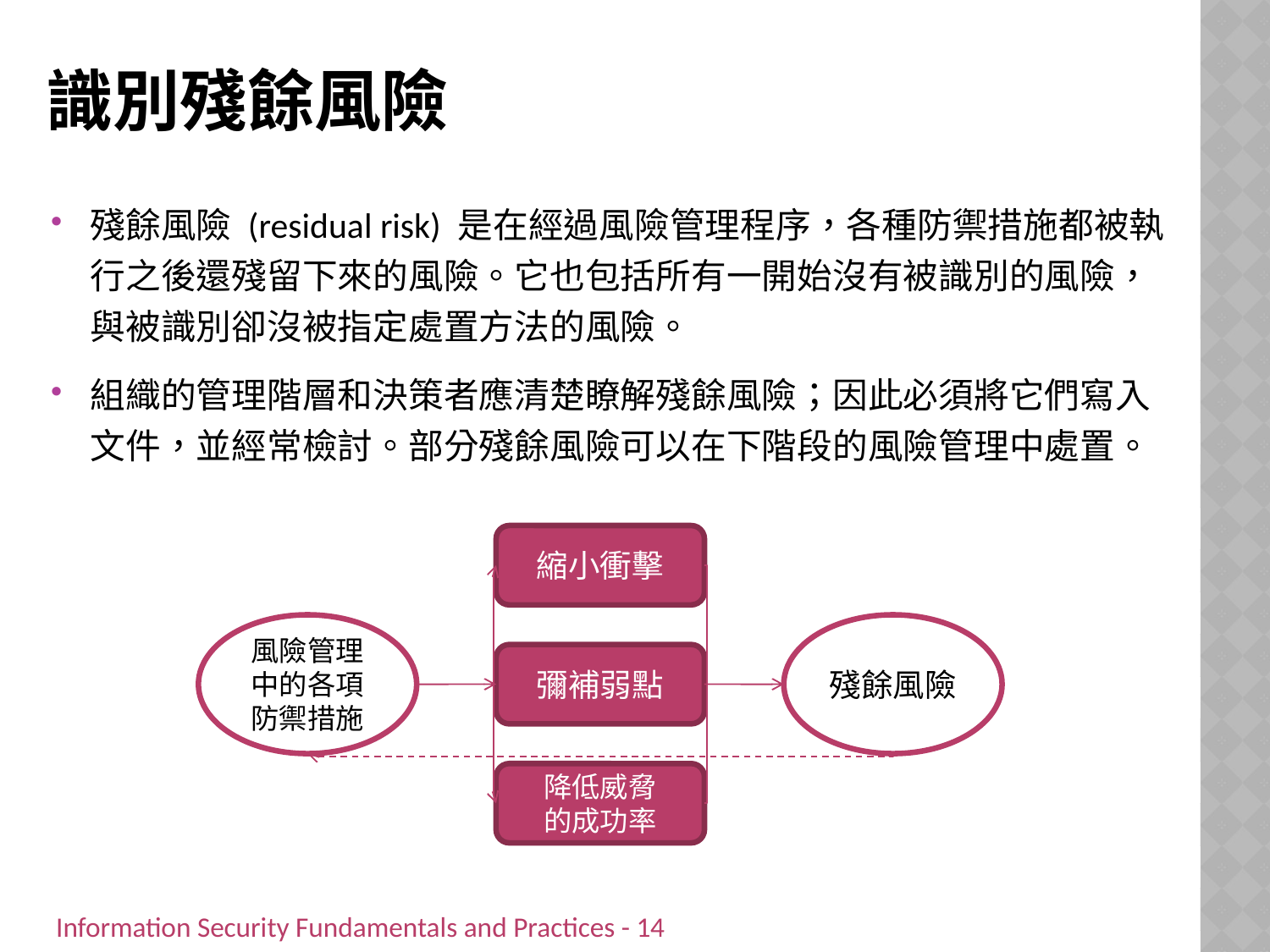

# 識別殘餘風險
殘餘風險 (residual risk) 是在經過風險管理程序，各種防禦措施都被執行之後還殘留下來的風險。它也包括所有一開始沒有被識別的風險，與被識別卻沒被指定處置方法的風險。
組織的管理階層和決策者應清楚瞭解殘餘風險；因此必須將它們寫入文件，並經常檢討。部分殘餘風險可以在下階段的風險管理中處置。
縮小衝擊
風險管理中的各項防禦措施
殘餘風險
彌補弱點
降低威脅
的成功率